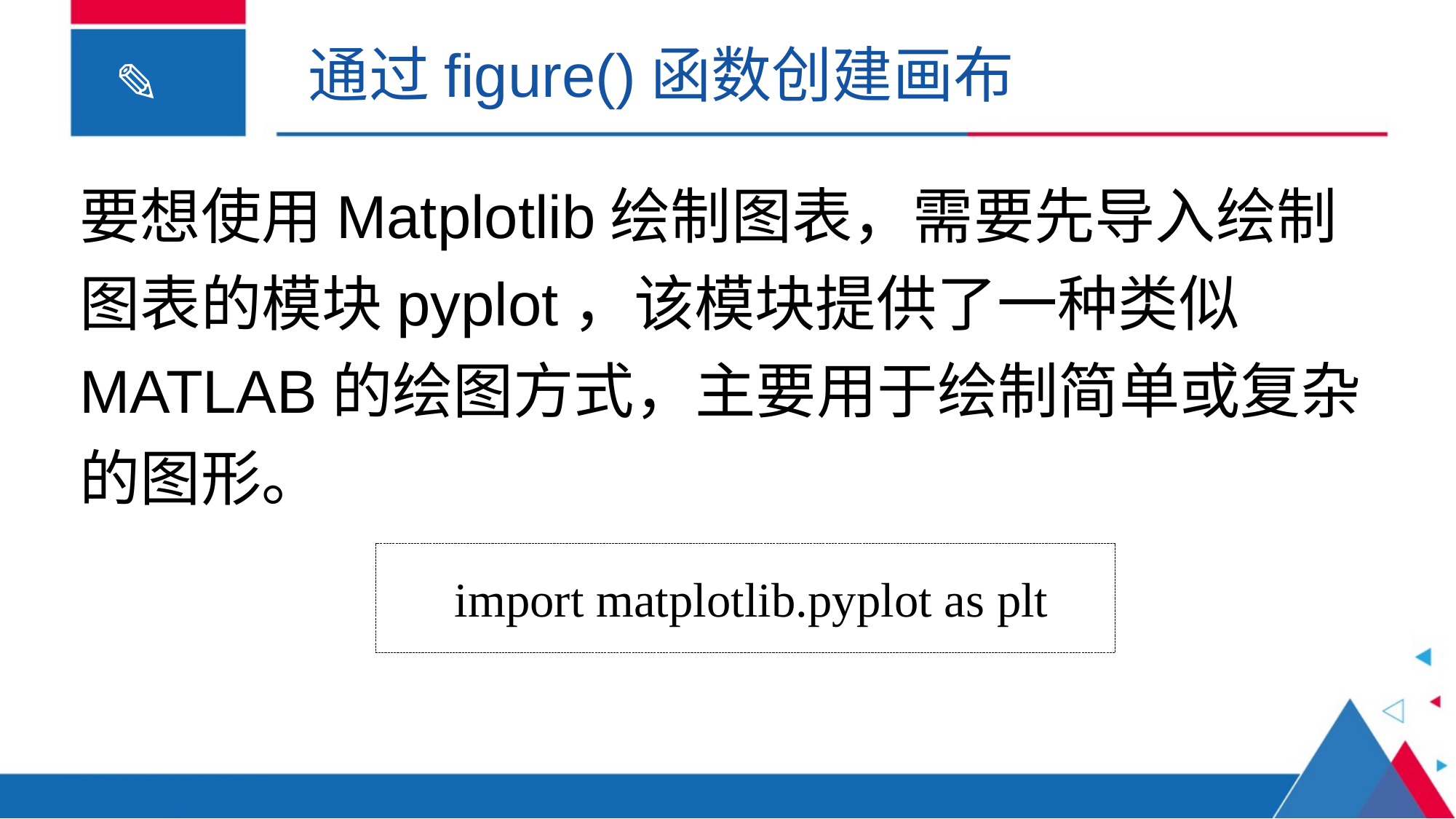

通过figure()函数创建画布
要想使用Matplotlib绘制图表，需要先导入绘制图表的模块pyplot，该模块提供了一种类似MATLAB的绘图方式，主要用于绘制简单或复杂的图形。

import matplotlib.pyplot as plt